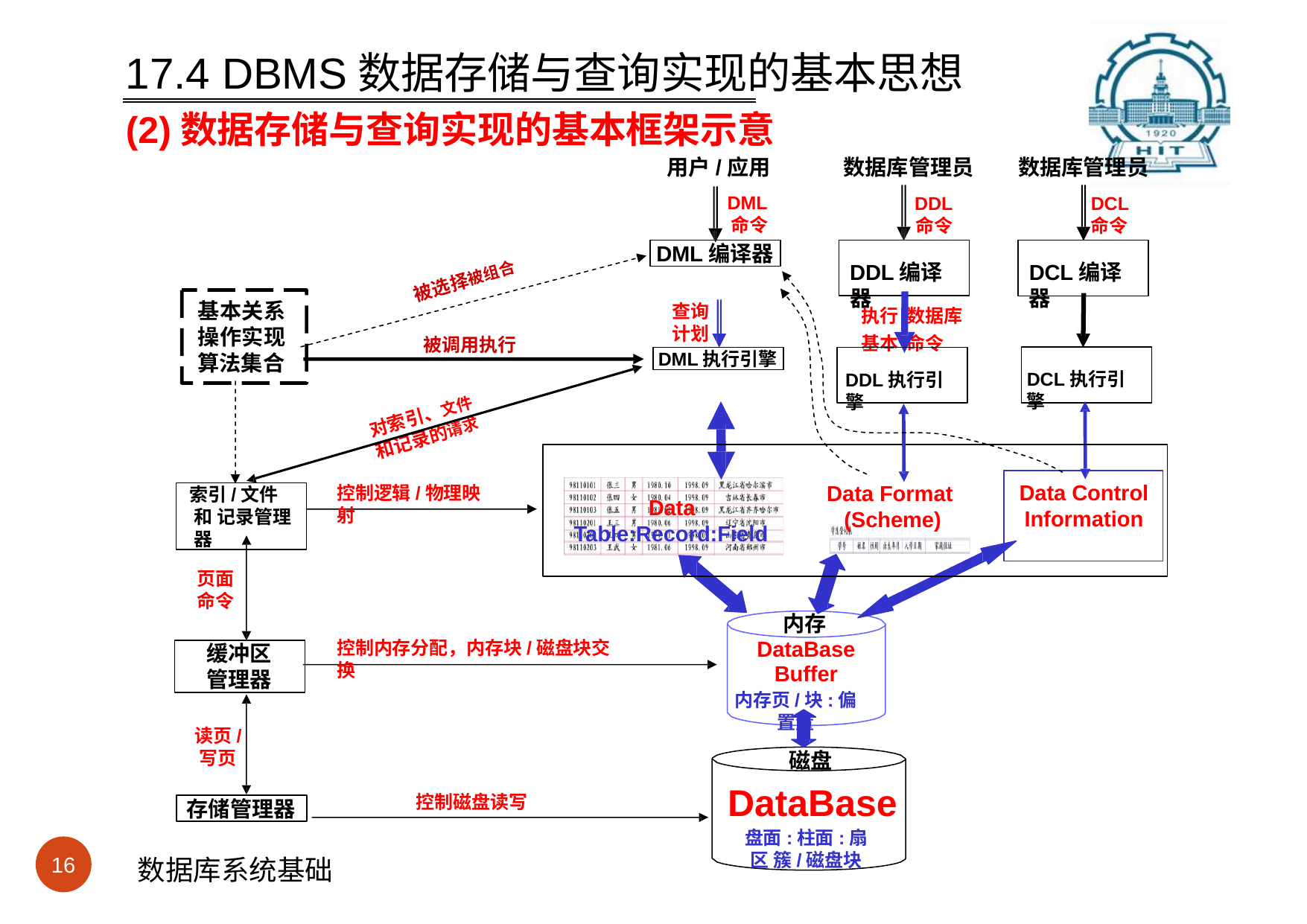

# 17.4 DBMS数据存储与查询实现的基本思想 (2)数据存储与查询实现的基本框架示意

用户/应用
DML
命令
数据库管理员
DDL
命令
数据库管理员
DCL
命令

DML编译器

DDL编译器
DCL编译器
被选择被组合

基本关系 操作实现 算法集合

查询 计划
执行  数据库 基本  命令
被调用执行

DML执行引擎

DCL执行引擎
DDL执行引擎

对索引、文件
和记录的请求

Data Control Information
Data Format (Scheme)
控制逻辑/物理映射
索引/文件和 记录管理器
Data Table:Record:Field

页面 命令

内存 DataBase Buffer
内存页/块:偏置量

控制内存分配，内存块/磁盘块交换
缓冲区 管理器

读页/ 写页

磁盘

DataBase
盘面:柱面:扇区 簇/磁盘块
控制磁盘读写
存储管理器